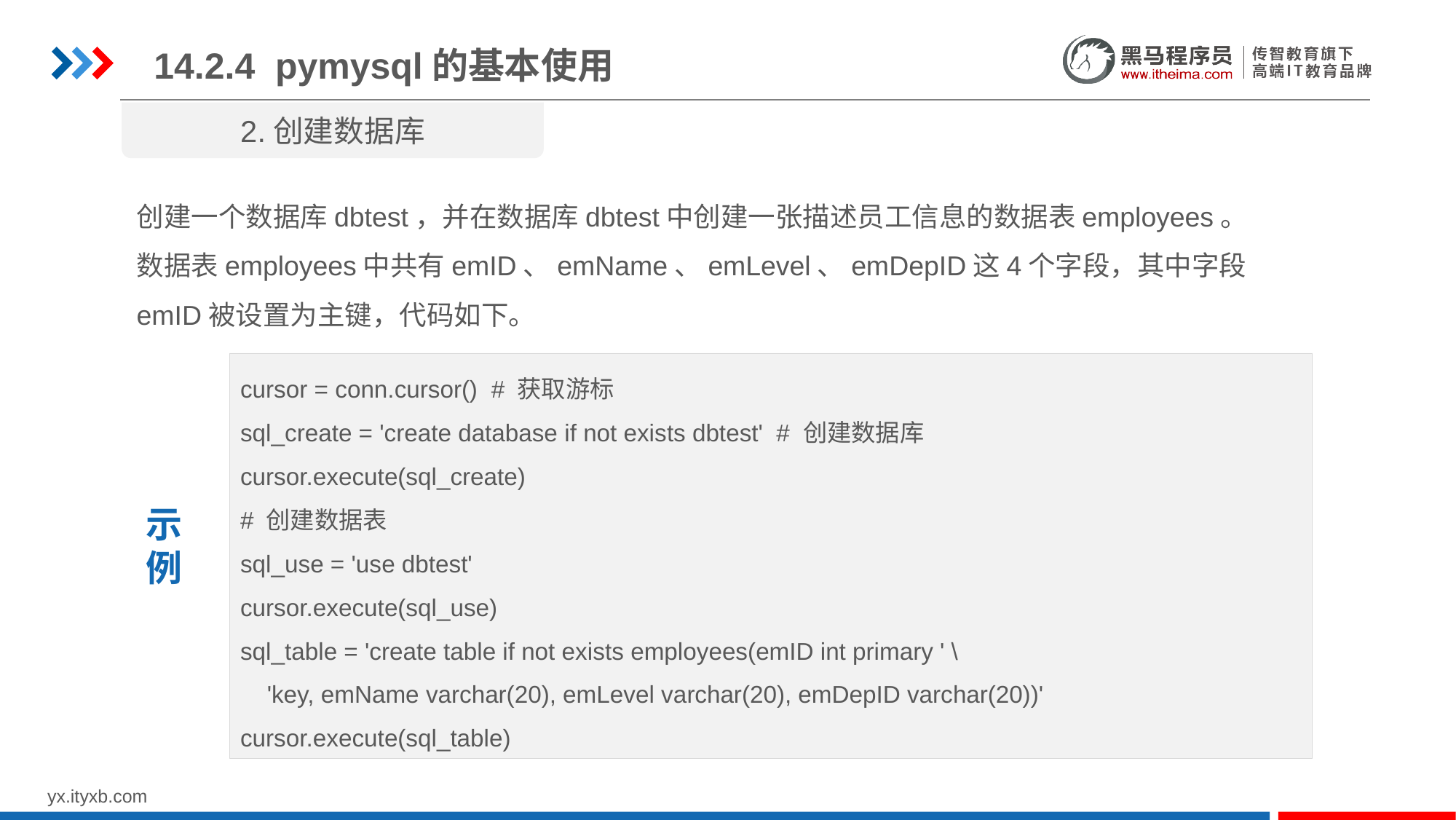

14.2.4  pymysql的基本使用

2.创建数据库
创建一个数据库dbtest，并在数据库dbtest中创建一张描述员工信息的数据表employees。数据表employees中共有emID、emName、emLevel、emDepID这4个字段，其中字段emID被设置为主键，代码如下。
cursor = conn.cursor()  # 获取游标
sql_create = 'create database if not exists dbtest'  # 创建数据库
cursor.execute(sql_create)
# 创建数据表
sql_use = 'use dbtest'
cursor.execute(sql_use)
sql_table = 'create table if not exists employees(emID int primary ' \
    'key, emName varchar(20), emLevel varchar(20), emDepID varchar(20))'
cursor.execute(sql_table)
示
例